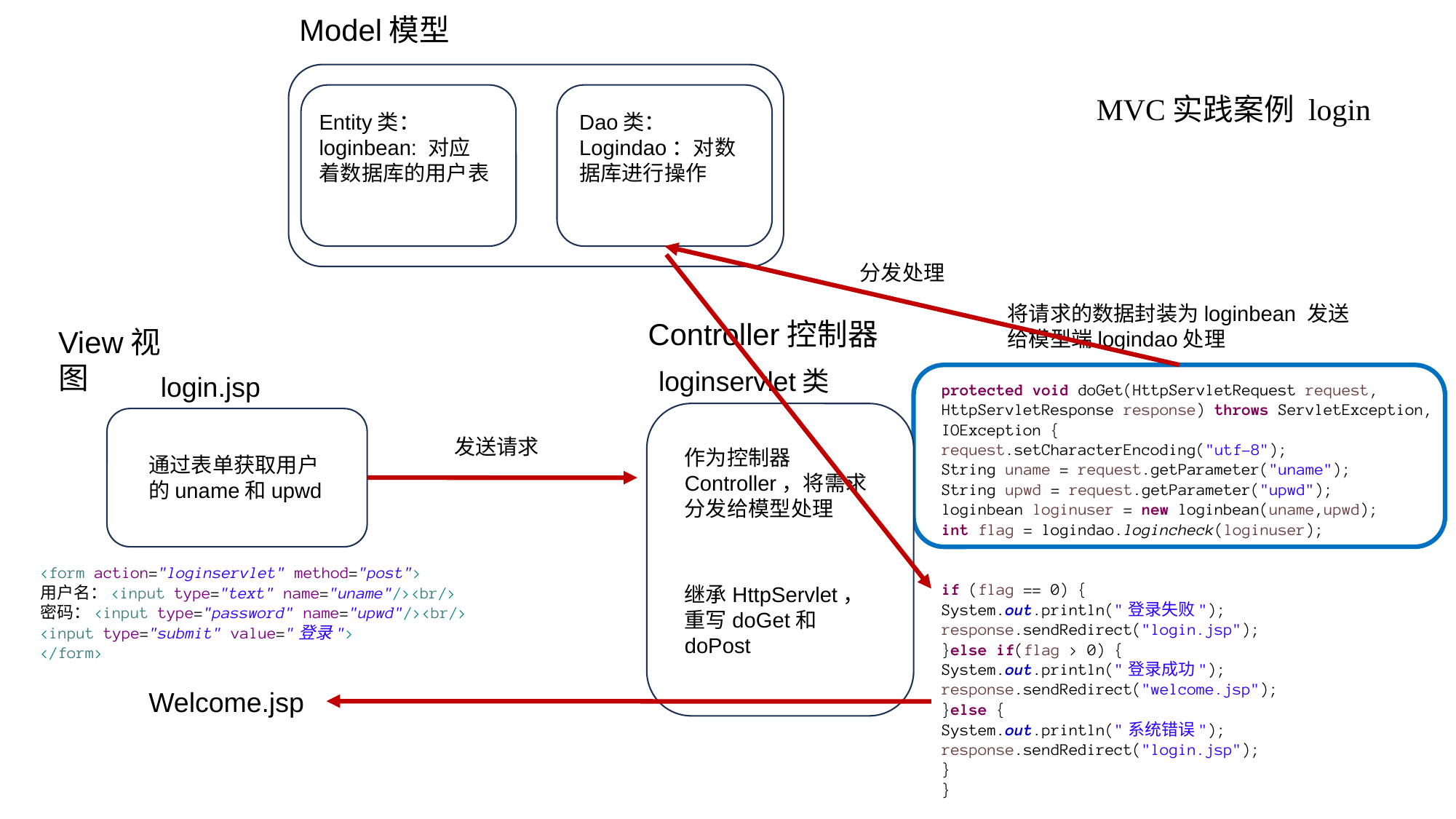

Model模型

MVC实践案例 login

Entity类：
loginbean: 对应着数据库的用户表
Dao类：
Logindao：对数据库进行操作
分发处理
将请求的数据封装为loginbean 发送给模型端logindao处理
Controller控制器
View视图
loginservlet类
login.jsp

protected void doGet(HttpServletRequest request, HttpServletResponse response) throws ServletException, IOException {
request.setCharacterEncoding("utf-8");
String uname = request.getParameter("uname");
String upwd = request.getParameter("upwd");
loginbean loginuser = new loginbean(uname,upwd);
int flag = logindao.logincheck(loginuser);

if (flag == 0) {
System.out.println("登录失败");
response.sendRedirect("login.jsp");
}else if(flag > 0) {
System.out.println("登录成功");
response.sendRedirect("welcome.jsp");
}else {
System.out.println("系统错误");
response.sendRedirect("login.jsp");
}
}

发送请求
作为控制器Controller，将需求分发给模型处理
通过表单获取用户的uname和upwd
<form action="loginservlet" method="post">
用户名：<input type="text" name="uname"/><br/>
密码：<input type="password" name="upwd"/><br/>
<input type="submit" value="登录">
</form>
继承HttpServlet，重写doGet和doPost
Welcome.jsp